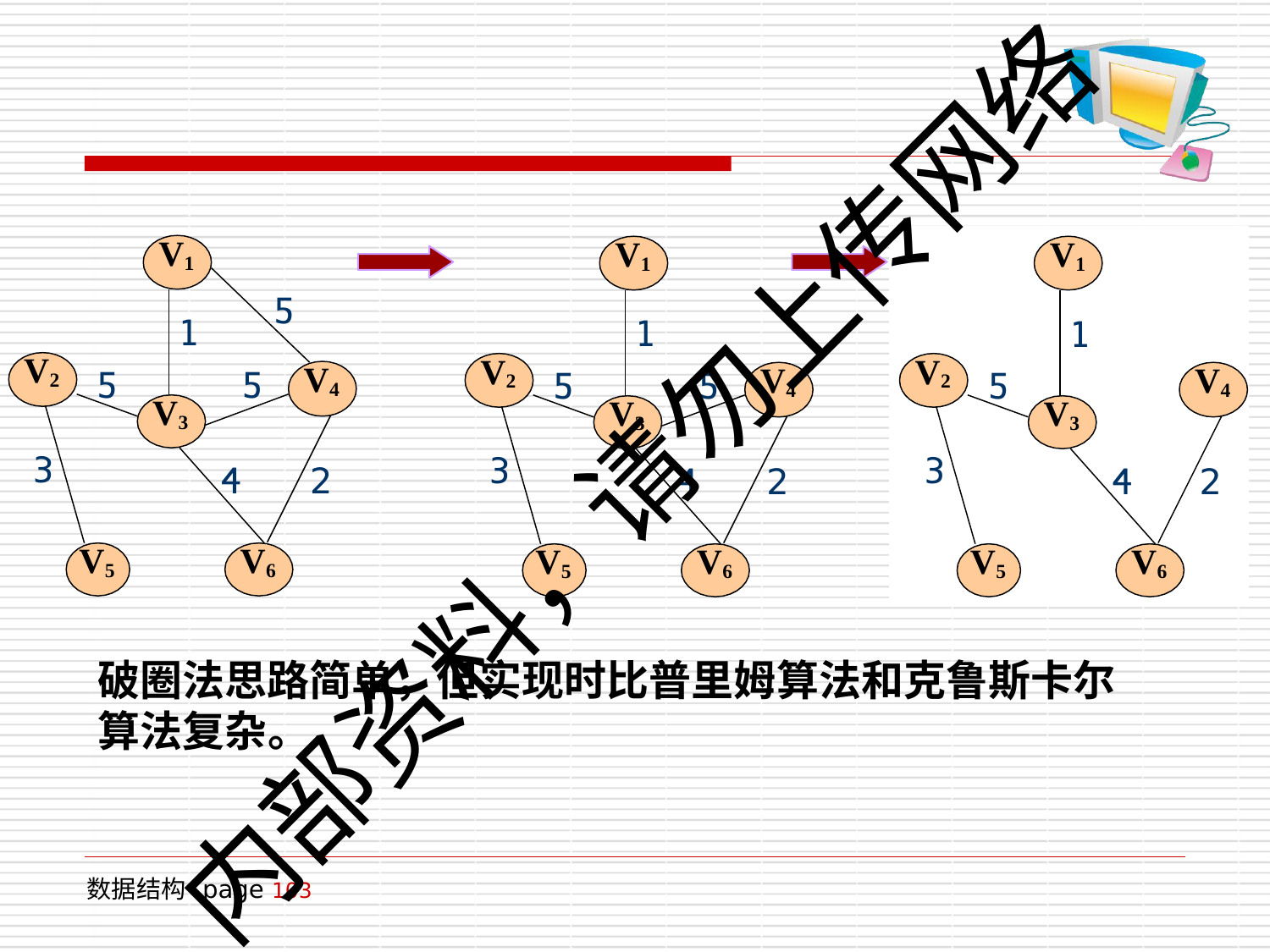

V1
V1
V1
1

V1
1
V2	5	5	V4
V3
3	4	2
V5	V6

5

1
1
V2
V2
V2

V4
V4
V4
5
5

5
5
5

V3
V3
V3

内部资料，请勿上传网络
3
3
3

4	2
4	2
4	2
V5
V6
V5
V6
V5
V6

破圈法思路简单，但实现时比普里姆算法和克鲁斯卡尔
算法复杂。

数据结构 page 103